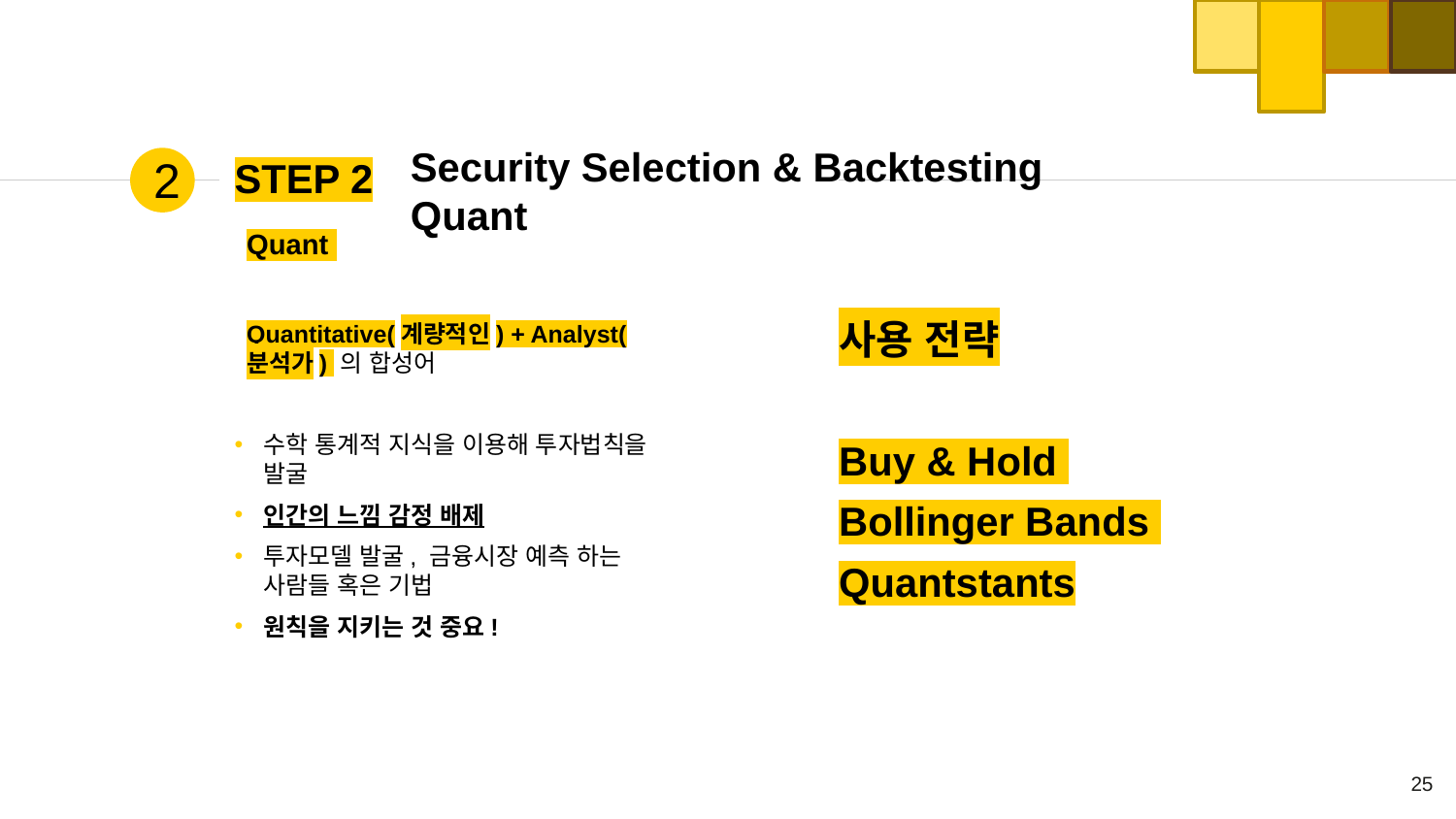

Security Selection & Backtesting Quant
2
# STEP 2
Quant

Quantitative(계량적인) + Analyst(분석가) 의 합성어

수학 통계적 지식을 이용해 투자법칙을 발굴
인간의 느낌 감정 배제
투자모델 발굴, 금융시장 예측 하는 사람들 혹은 기법
원칙을 지키는 것 중요!

사용 전략

Buy & Hold
Bollinger Bands
Quantstants

25